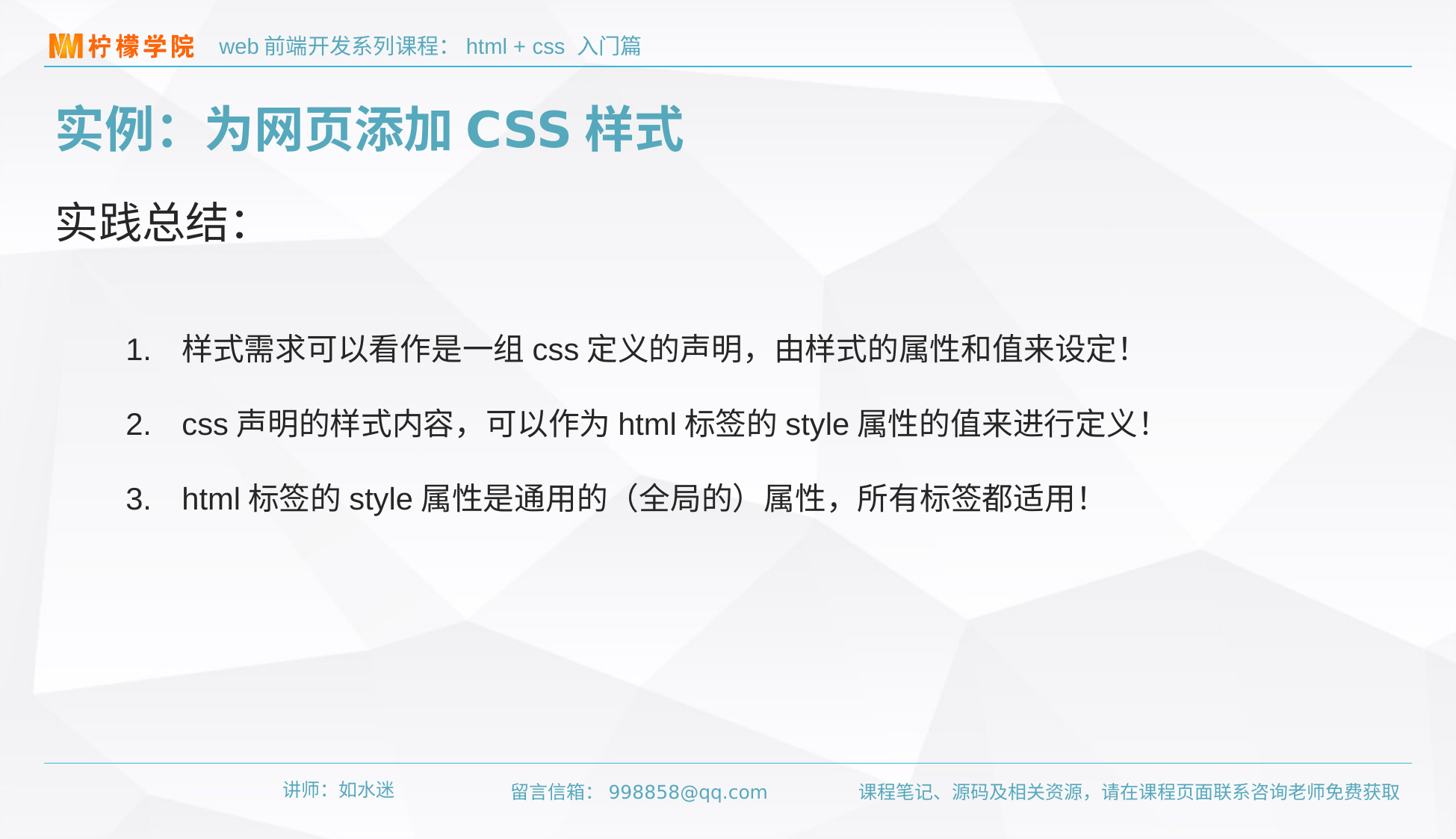

实例：为网页添加CSS样式
实践总结：
样式需求可以看作是一组css定义的声明，由样式的属性和值来设定！
css声明的样式内容，可以作为html标签的style属性的值来进行定义！
html标签的style属性是通用的（全局的）属性，所有标签都适用！